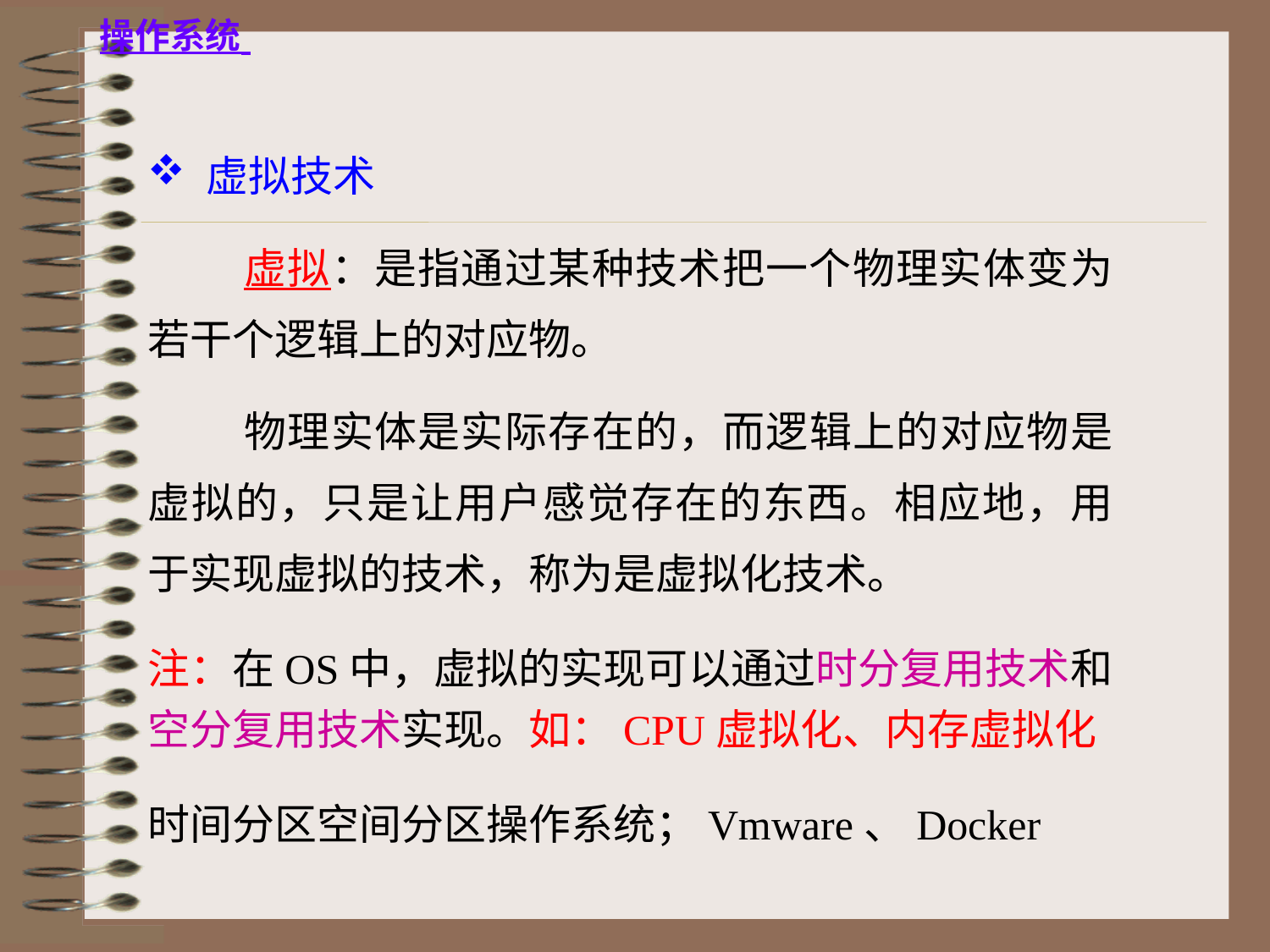

虚拟技术
        虚拟：是指通过某种技术把一个物理实体变为若干个逻辑上的对应物。
        物理实体是实际存在的，而逻辑上的对应物是虚拟的，只是让用户感觉存在的东西。相应地，用于实现虚拟的技术，称为是虚拟化技术。
注：在OS中，虚拟的实现可以通过时分复用技术和空分复用技术实现。如：CPU虚拟化、内存虚拟化
时间分区空间分区操作系统；Vmware、Docker